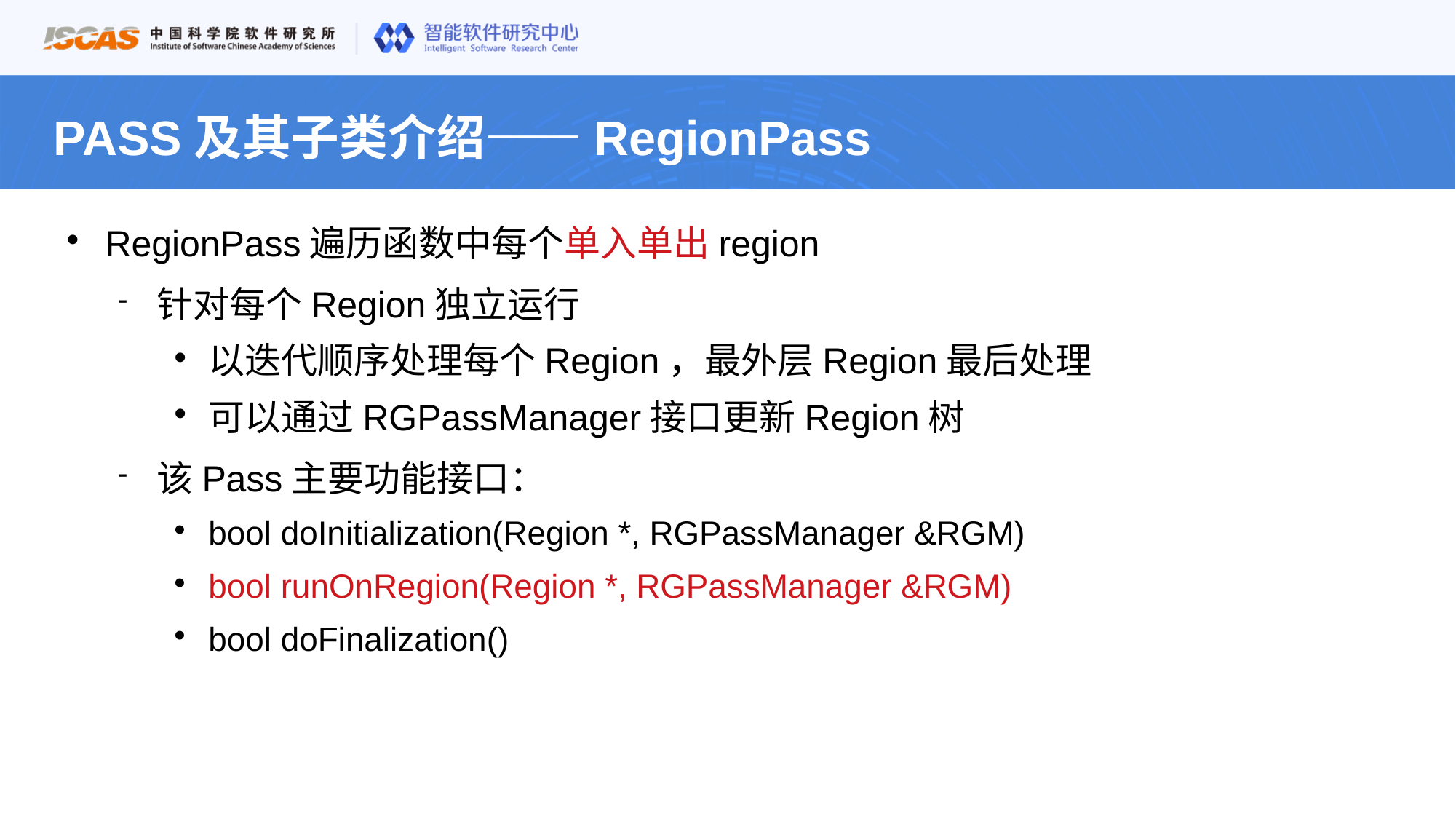

PASS及其子类介绍——RegionPass
RegionPass遍历函数中每个单入单出region
针对每个Region独立运行
以迭代顺序处理每个Region，最外层Region最后处理
可以通过RGPassManager接口更新Region树
该Pass主要功能接口：
bool doInitialization(Region *, RGPassManager &RGM)
bool runOnRegion(Region *, RGPassManager &RGM)
bool doFinalization()